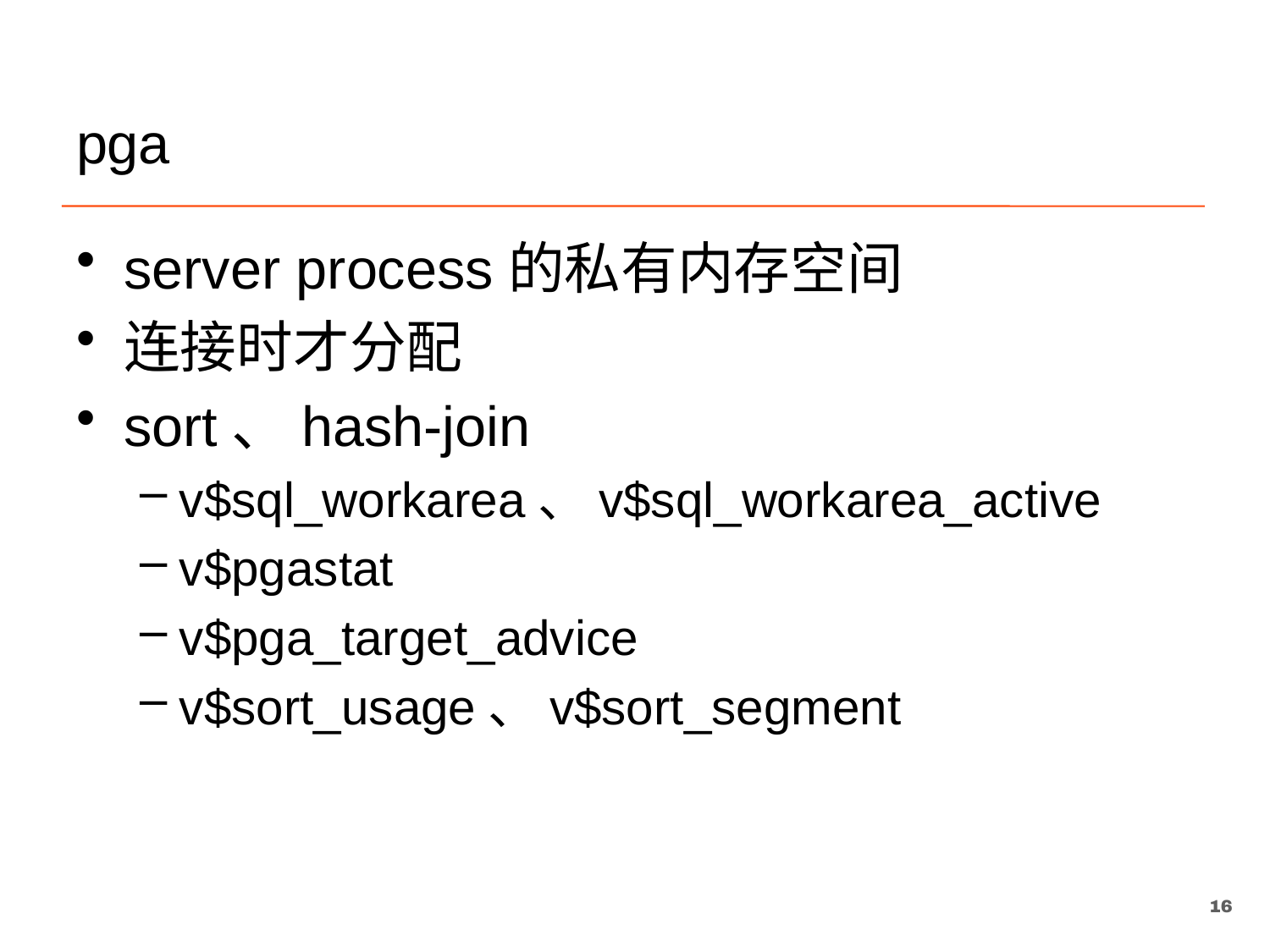

# pga
server process的私有内存空间
连接时才分配
sort、hash-join
v$sql_workarea、v$sql_workarea_active
v$pgastat
v$pga_target_advice
v$sort_usage、v$sort_segment
16